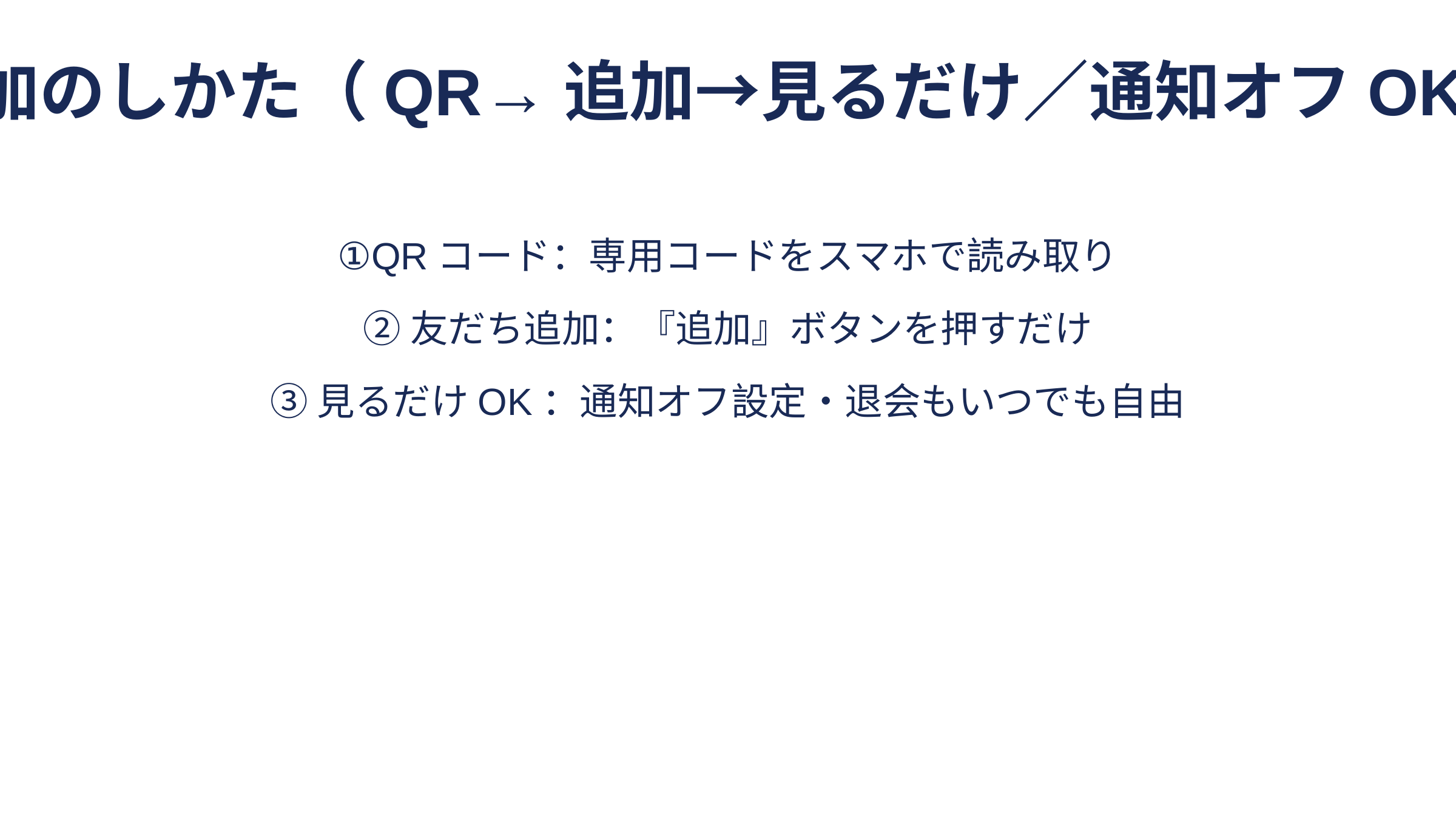

#
参加のしかた（QR→追加→見るだけ／通知オフOK）
①QRコード：専用コードをスマホで読み取り

②友だち追加：『追加』ボタンを押すだけ

③見るだけOK：通知オフ設定・退会もいつでも自由